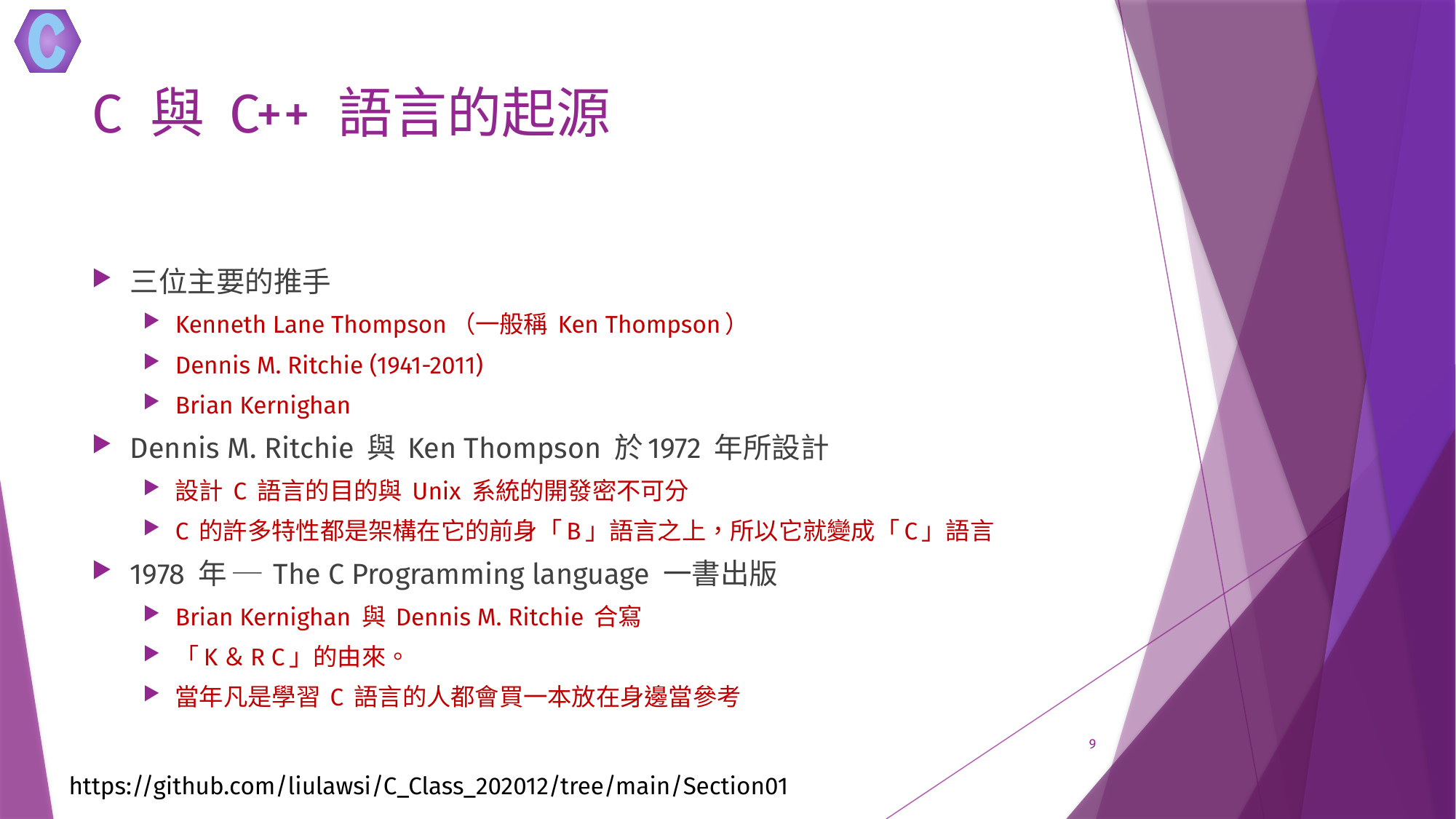

# C 與 C++ 語言的起源
三位主要的推手
Kenneth Lane Thompson（一般稱 Ken Thompson）
Dennis M. Ritchie (1941-2011)
Brian Kernighan
Dennis M. Ritchie 與 Ken Thompson 於1972 年所設計
設計 C 語言的目的與 Unix 系統的開發密不可分
C 的許多特性都是架構在它的前身「B」語言之上，所以它就變成「C」語言
1978 年 ─ The C Programming language 一書出版
Brian Kernighan 與 Dennis M. Ritchie 合寫
「K＆R C」的由來。
當年凡是學習 C 語言的人都會買一本放在身邊當參考
9